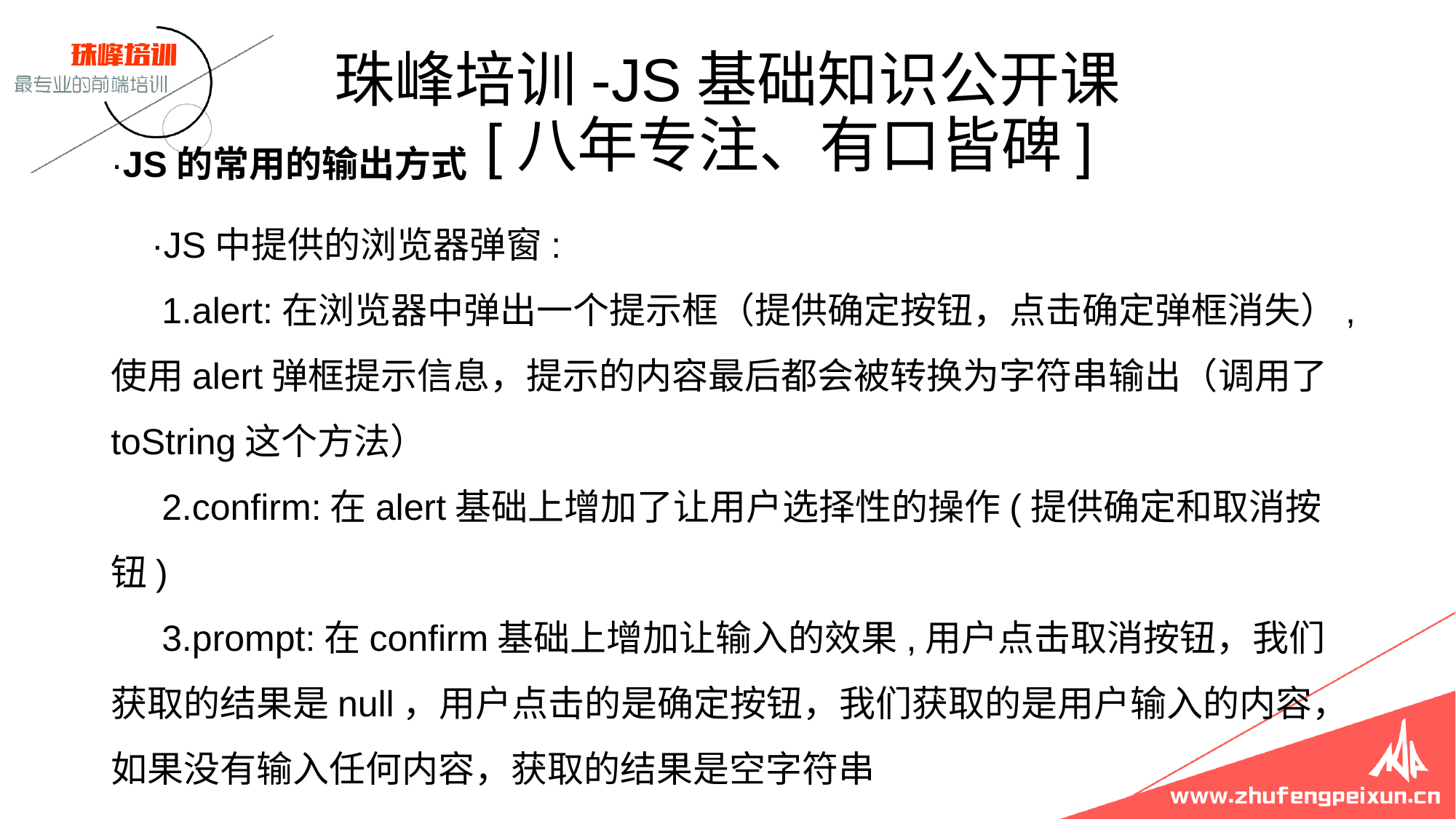

# 珠峰培训-JS基础知识公开课 [八年专注、有口皆碑]
·JS的常用的输出方式
    ·JS中提供的浏览器弹窗:
     1.alert:在浏览器中弹出一个提示框（提供确定按钮，点击确定弹框消失）,使用alert弹框提示信息，提示的内容最后都会被转换为字符串输出（调用了toString这个方法）
     2.confirm:在alert基础上增加了让用户选择性的操作(提供确定和取消按钮)
     3.prompt:在confirm基础上增加让输入的效果,用户点击取消按钮，我们获取的结果是null，用户点击的是确定按钮，我们获取的是用户输入的内容，如果没有输入任何内容，获取的结果是空字符串